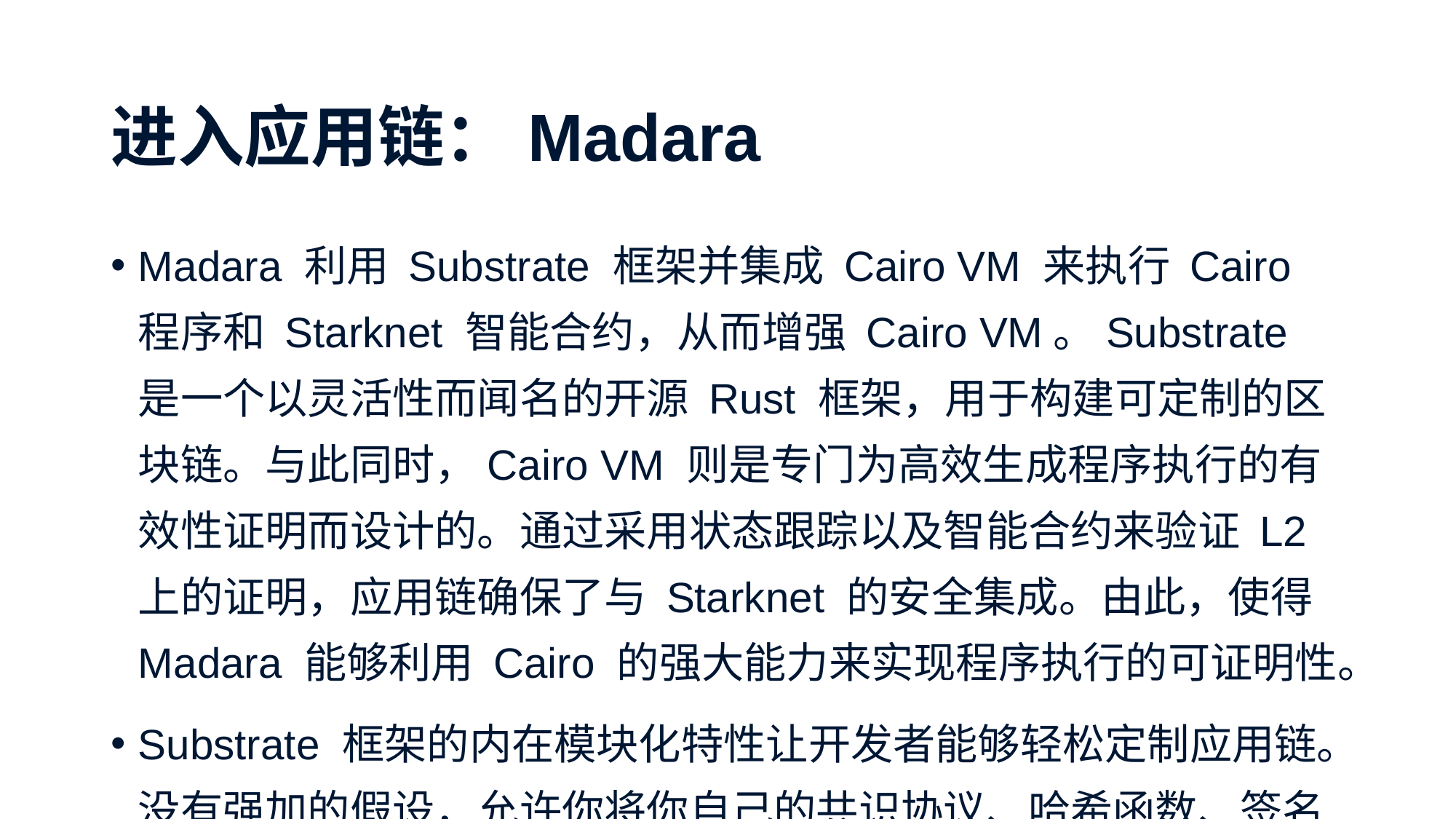

# 进入应用链：Madara
Madara 利用 Substrate 框架并集成 Cairo VM 来执行 Cairo 程序和 Starknet 智能合约，从而增强 Cairo VM。Substrate 是一个以灵活性而闻名的开源 Rust 框架，用于构建可定制的区块链。与此同时，Cairo VM 则是专门为高效生成程序执行的有效性证明而设计的。通过采用状态跟踪以及智能合约来验证 L2 上的证明，应用链确保了与 Starknet 的安全集成。由此，使得 Madara 能够利用 Cairo 的强大能力来实现程序执行的可证明性。
Substrate 框架的内在模块化特性让开发者能够轻松定制应用链。没有强加的假设，允许你将你自己的共识协议、哈希函数、签名方案、存储布局等集成到你的应用中，同时还能利用 Cairo 生成证明。在保持可证明的同时，开发者可以自由地做任何事情而不受限，并且继承了底层链（无论是 Starknet 还是以太坊）的安全性。
起初，Madara 会与 Starknet 高度相似，从而实现 Starknet 生态系统内智能合约的可组合性。随着 Starknet 与 Herodotus 集成以利用存储证明来实现互操作性，未来还有更大的计划。存储证明的集成还将使 Madara 应用链考虑其他链的状态和流动性。